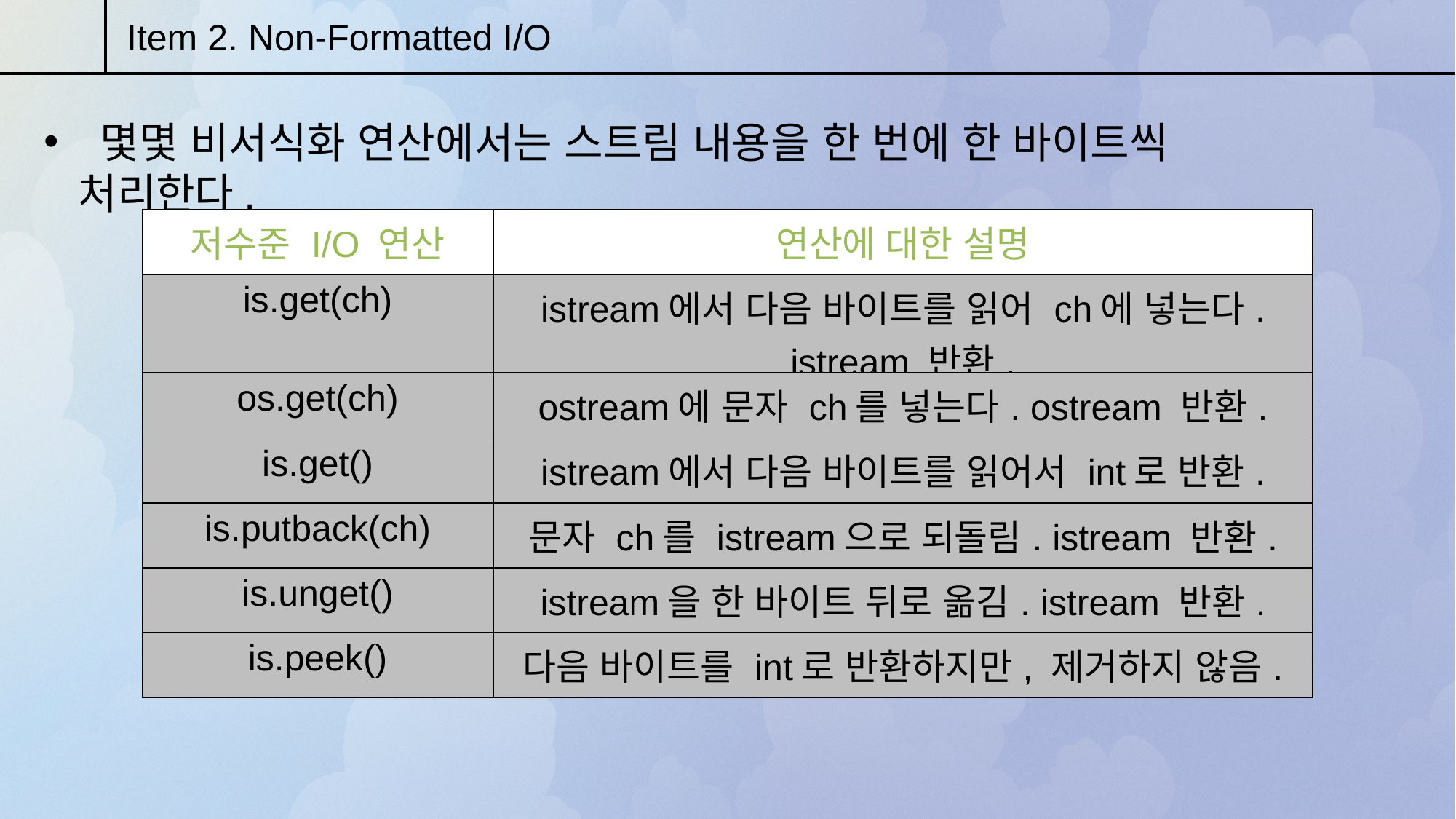

Item 2. Non-Formatted I/O
 몇몇 비서식화 연산에서는 스트림 내용을 한 번에 한 바이트씩 처리한다.
| 저수준 I/O 연산 | 연산에 대한 설명 |
| --- | --- |
| is.get(ch) | istream에서 다음 바이트를 읽어 ch에 넣는다. istream 반환. |
| os.get(ch) | ostream에 문자 ch를 넣는다. ostream 반환. |
| is.get() | istream에서 다음 바이트를 읽어서 int로 반환. |
| is.putback(ch) | 문자 ch를 istream으로 되돌림. istream 반환. |
| is.unget() | istream을 한 바이트 뒤로 옮김. istream 반환. |
| is.peek() | 다음 바이트를 int로 반환하지만, 제거하지 않음. |